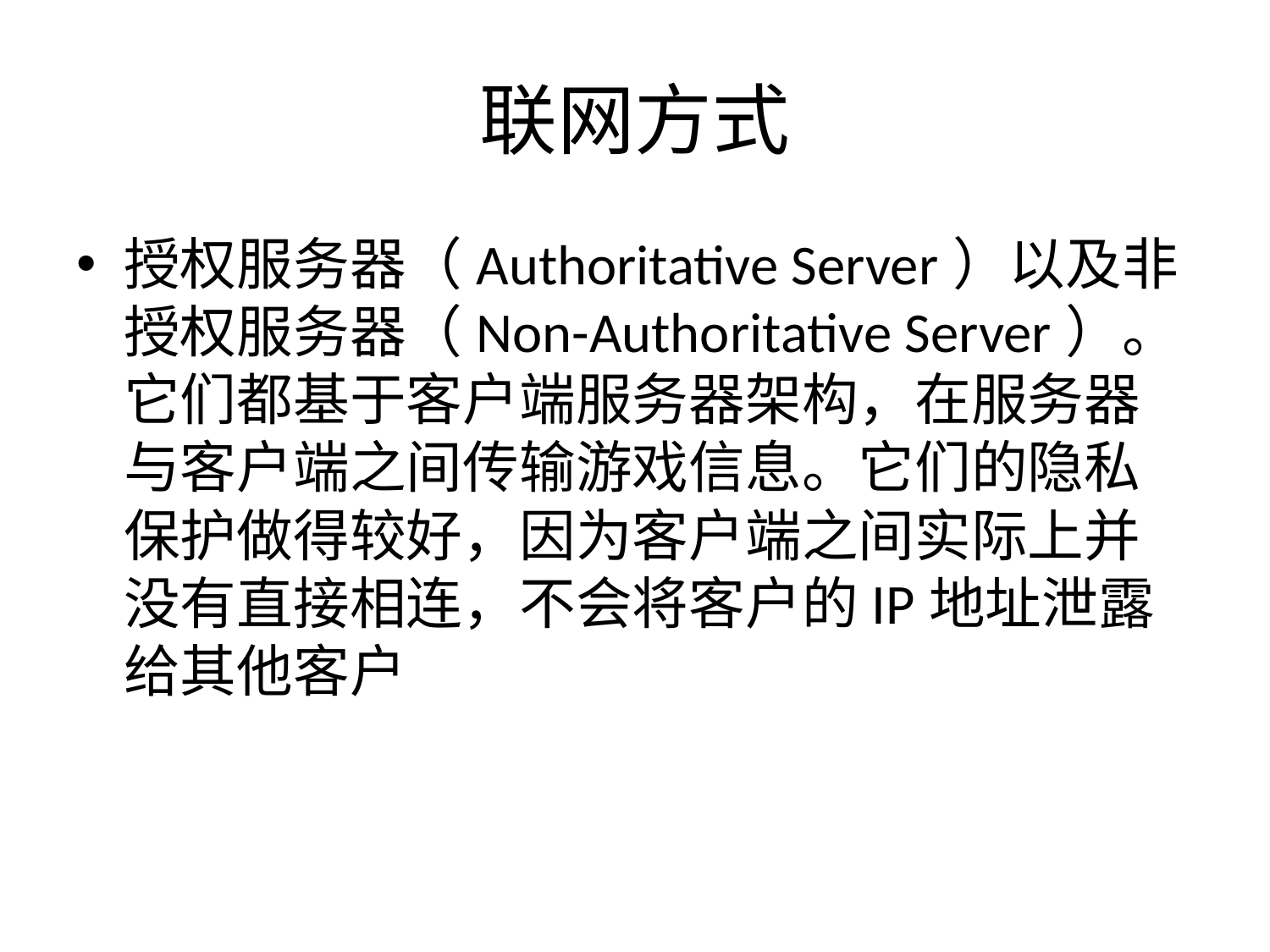

# 联网方式
授权服务器（Authoritative Server）以及非授权服务器（Non-Authoritative Server）。它们都基于客户端服务器架构，在服务器与客户端之间传输游戏信息。它们的隐私保护做得较好，因为客户端之间实际上并没有直接相连，不会将客户的IP地址泄露给其他客户